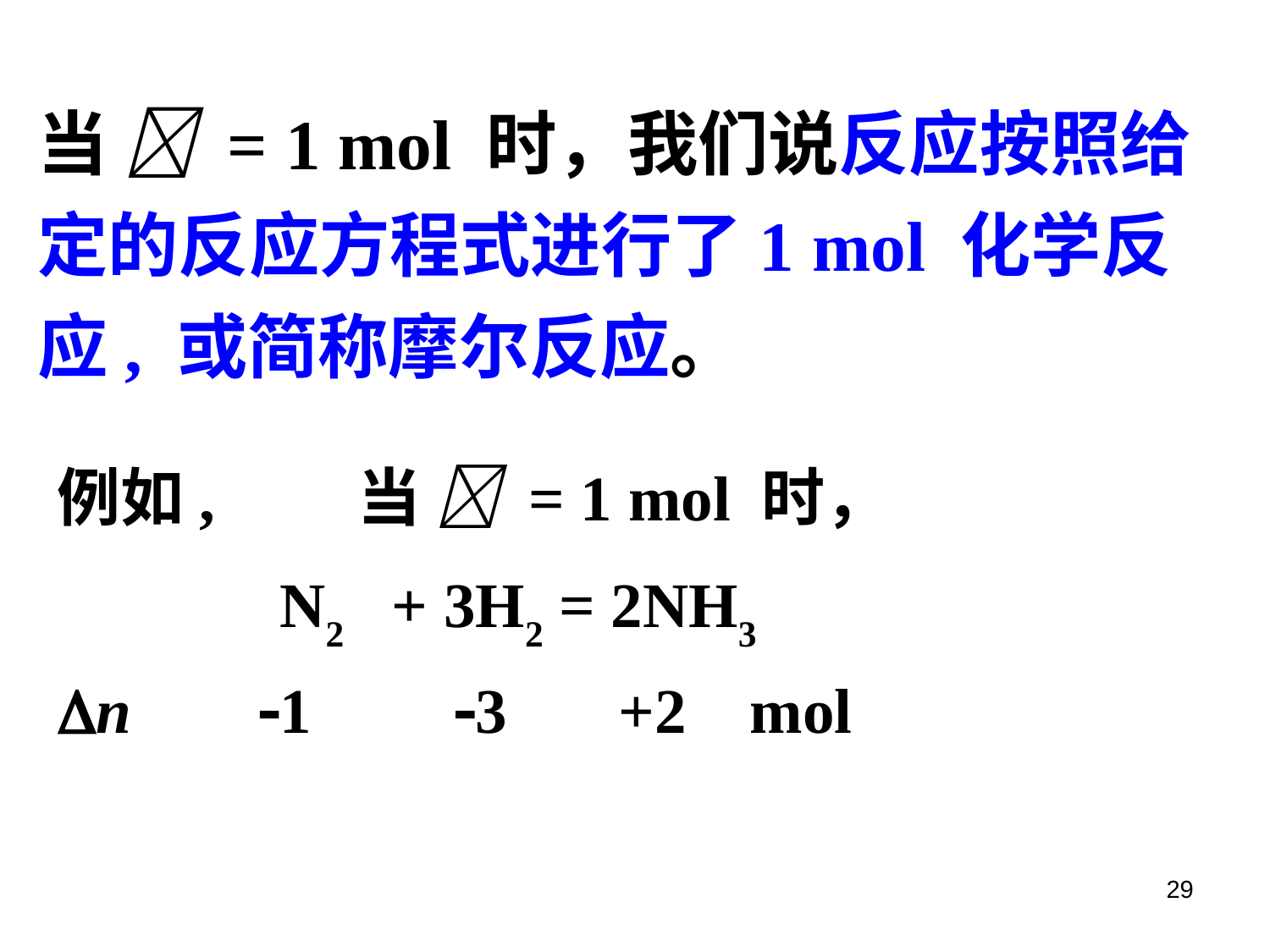

当 ξ = 1 mol 时，我们说反应按照给定的反应方程式进行了1 mol 化学反应, 或简称摩尔反应。
例如,　　当 ξ = 1 mol 时，
              N2   + 3H2 = 2NH3
Δn        −1         −3       +2    mol
29